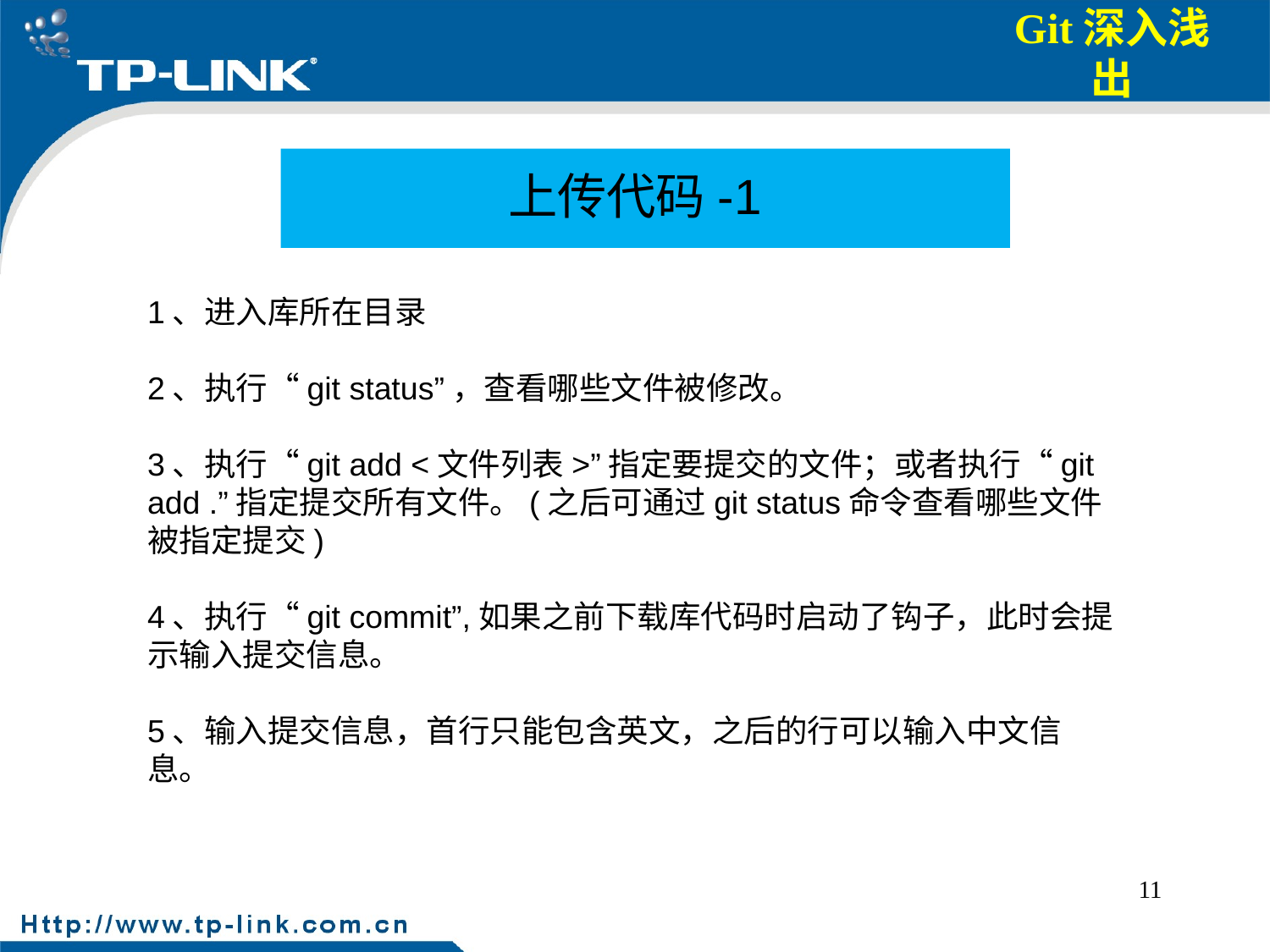

上传代码-1
1、进入库所在目录

2、执行“git status”，查看哪些文件被修改。

3、执行“git add <文件列表>”指定要提交的文件；或者执行“git add .”指定提交所有文件。(之后可通过git status命令查看哪些文件被指定提交)

4、执行“git commit”,如果之前下载库代码时启动了钩子，此时会提示输入提交信息。

5、输入提交信息，首行只能包含英文，之后的行可以输入中文信息。
11